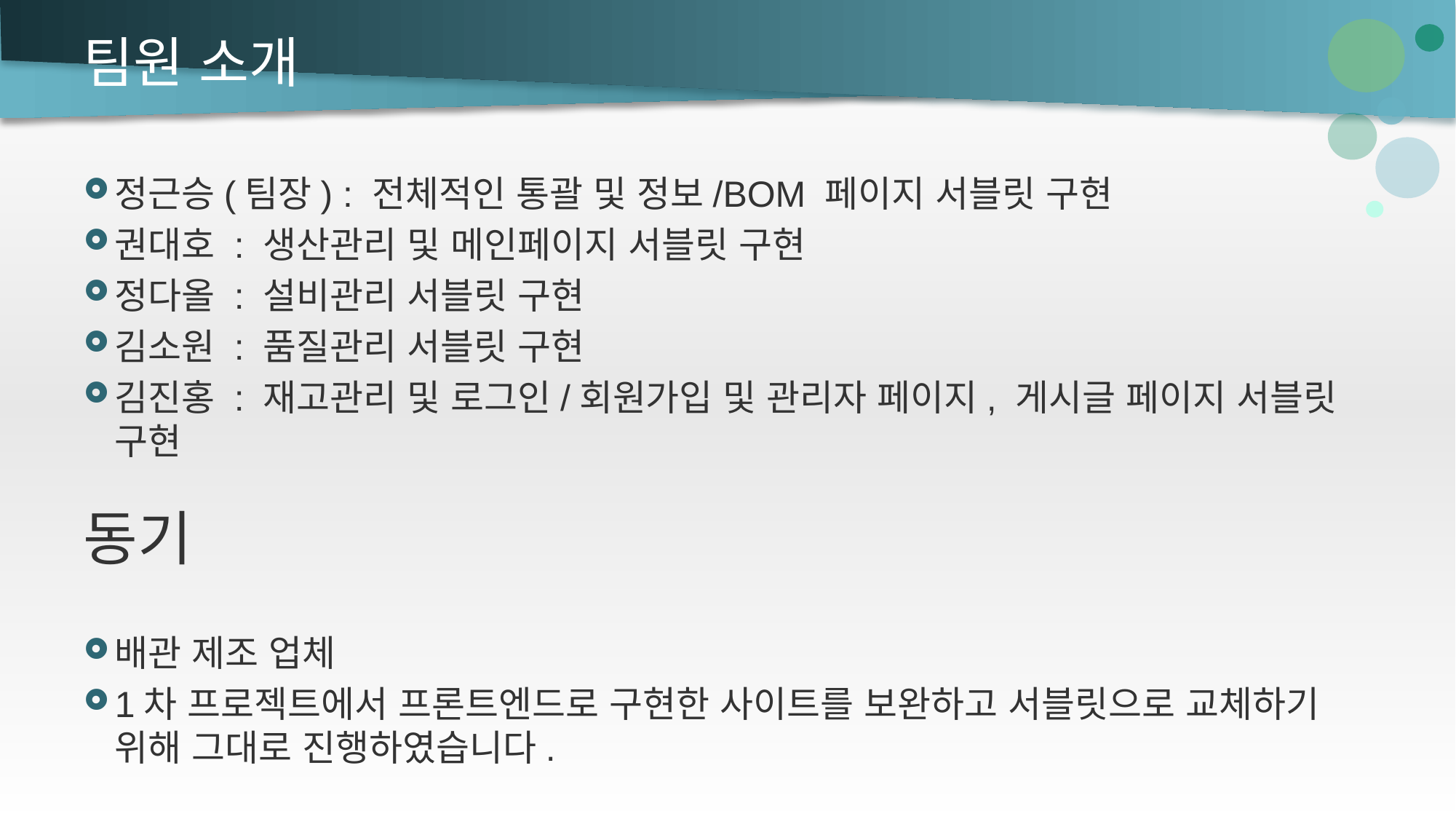

# 팀원 소개
정근승(팀장) : 전체적인 통괄 및 정보/BOM 페이지 서블릿 구현
권대호 : 생산관리 및 메인페이지 서블릿 구현
정다올 : 설비관리 서블릿 구현
김소원 : 품질관리 서블릿 구현
김진홍 : 재고관리 및 로그인/회원가입 및 관리자 페이지, 게시글 페이지 서블릿 구현
동기

배관 제조 업체
1차 프로젝트에서 프론트엔드로 구현한 사이트를 보완하고 서블릿으로 교체하기 위해 그대로 진행하였습니다.